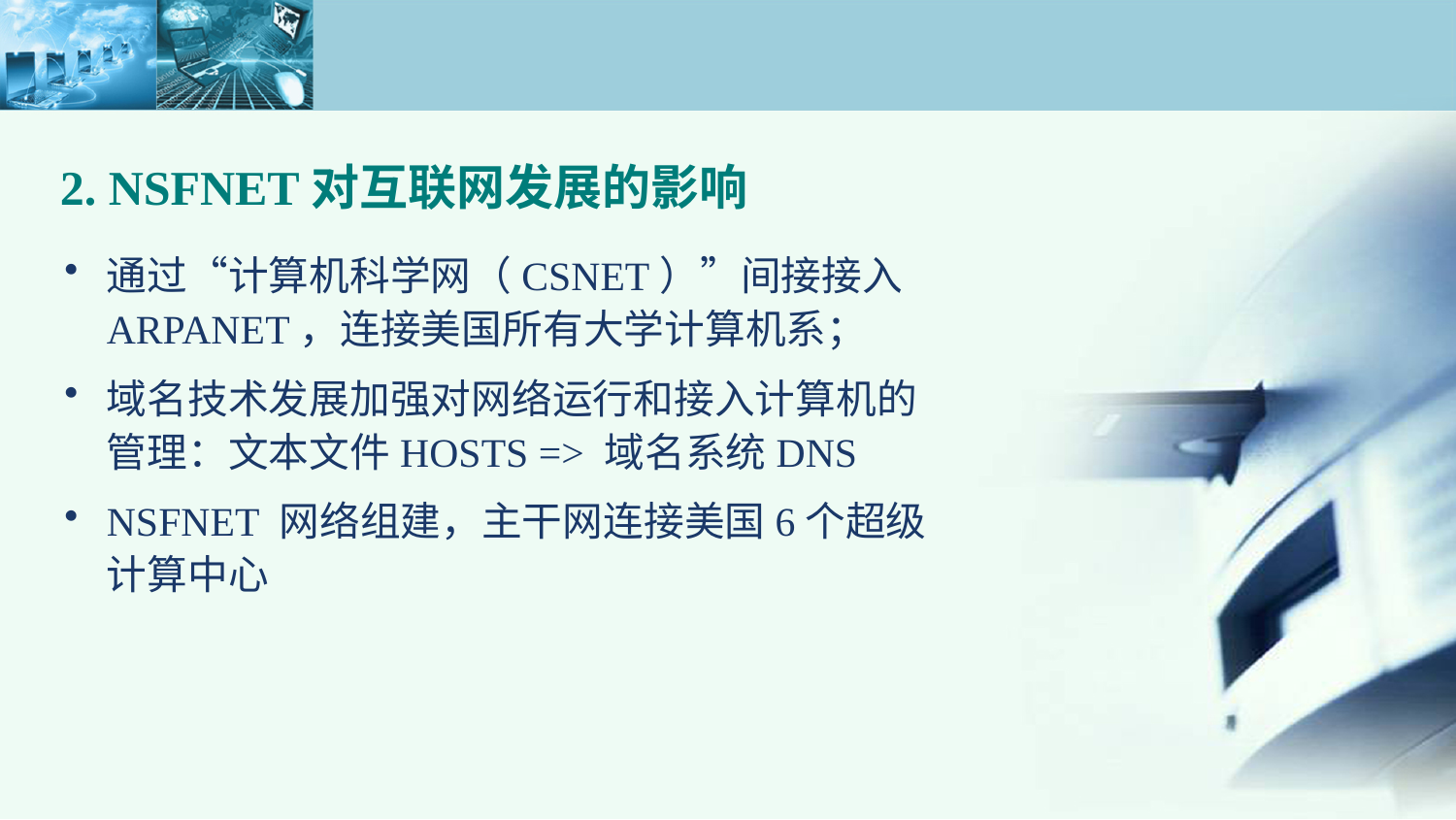

2. NSFNET对互联网发展的影响
通过“计算机科学网（CSNET）”间接接入ARPANET，连接美国所有大学计算机系；
域名技术发展加强对网络运行和接入计算机的管理：文本文件HOSTS => 域名系统DNS
NSFNET 网络组建，主干网连接美国6个超级计算中心